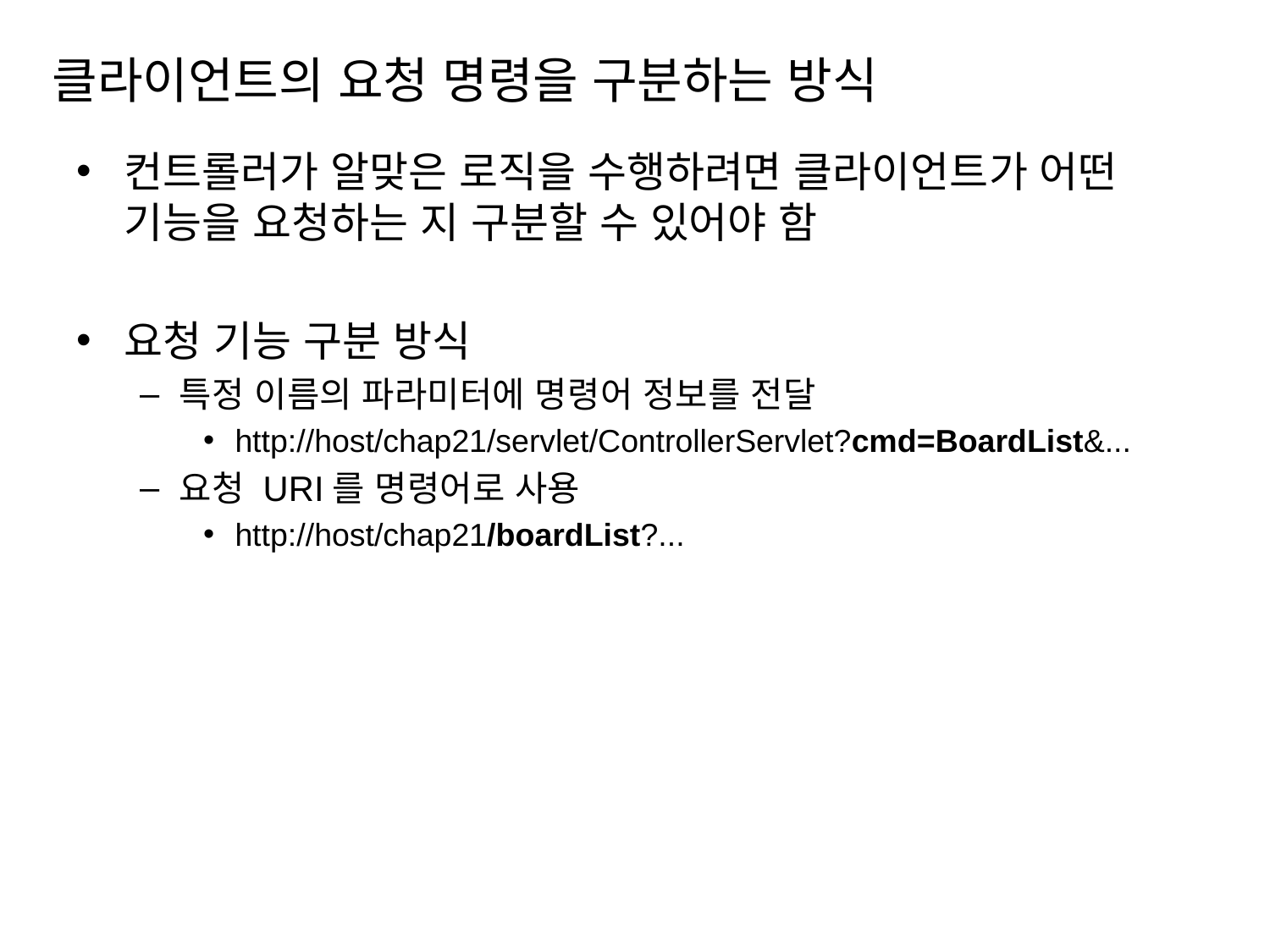

# 클라이언트의 요청 명령을 구분하는 방식
컨트롤러가 알맞은 로직을 수행하려면 클라이언트가 어떤 기능을 요청하는 지 구분할 수 있어야 함

요청 기능 구분 방식
특정 이름의 파라미터에 명령어 정보를 전달
http://host/chap21/servlet/ControllerServlet?cmd=BoardList&...
요청 URI를 명령어로 사용
http://host/chap21/boardList?...